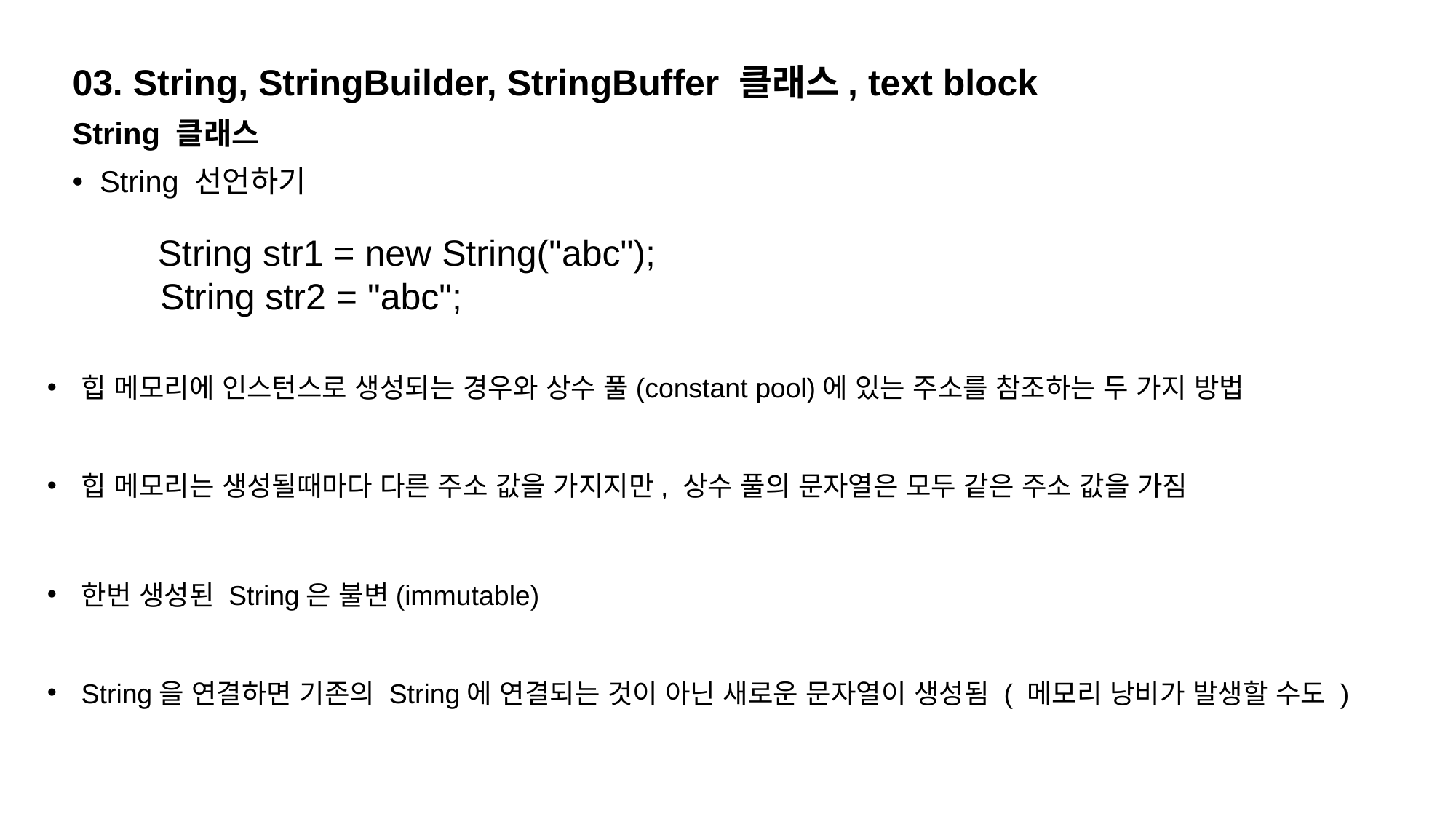

03. String, StringBuilder, StringBuffer 클래스, text block
String 클래스
String 선언하기

     String str1 = new String("abc");
    String str2 = "abc";
힙 메모리에 인스턴스로 생성되는 경우와 상수 풀(constant pool)에 있는 주소를 참조하는 두 가지 방법

힙 메모리는 생성될때마다 다른 주소 값을 가지지만, 상수 풀의 문자열은 모두 같은 주소 값을 가짐
한번 생성된 String은 불변(immutable)

String을 연결하면 기존의 String에 연결되는 것이 아닌 새로운 문자열이 생성됨 ( 메모리 낭비가 발생할 수도 )